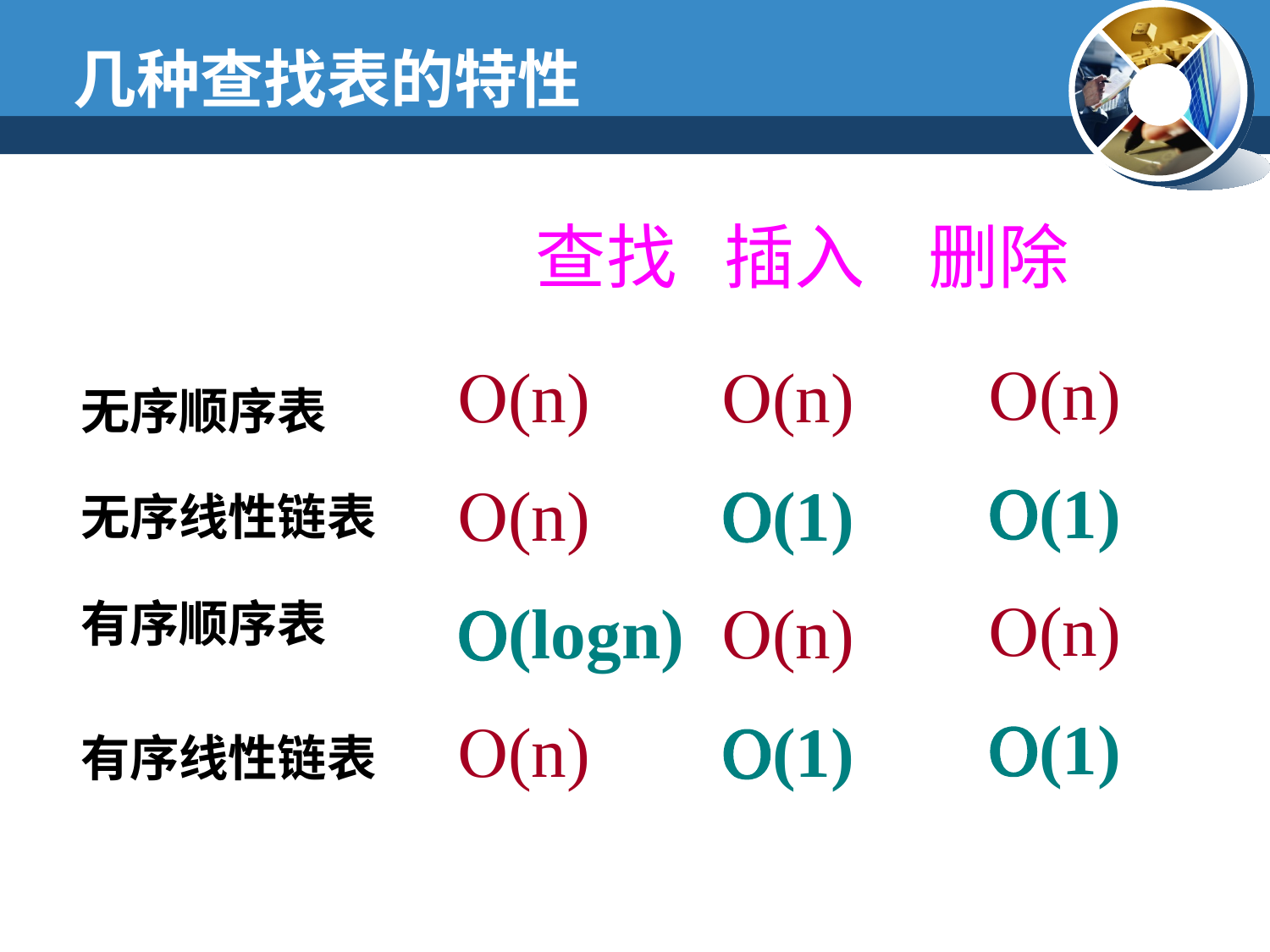

几种查找表的特性
查找   插入    删除
Ο(n)
Ο(1)
Ο(n)
Ο(1)

Ο(n)
Ο(n)
Ο(logn)
Ο(n)
Ο(n)
Ο(1)
Ο(n)
Ο(1)

无序顺序表
无序线性链表
有序顺序表
有序线性链表